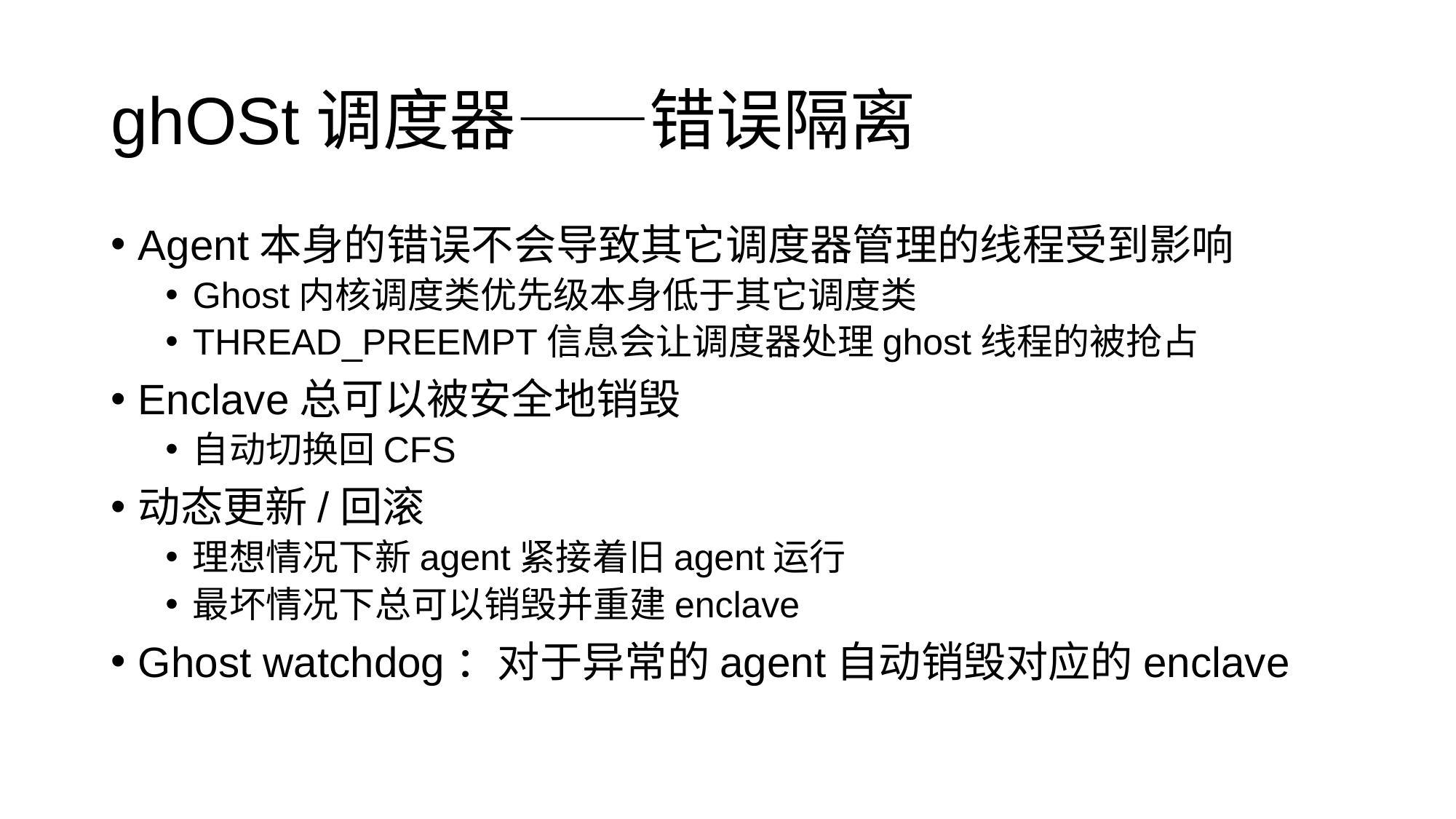

# ghOSt调度器——错误隔离
Agent本身的错误不会导致其它调度器管理的线程受到影响
Ghost内核调度类优先级本身低于其它调度类
THREAD_PREEMPT信息会让调度器处理ghost线程的被抢占
Enclave总可以被安全地销毁
自动切换回CFS
动态更新/回滚
理想情况下新agent紧接着旧agent运行
最坏情况下总可以销毁并重建enclave
Ghost watchdog：对于异常的agent自动销毁对应的enclave